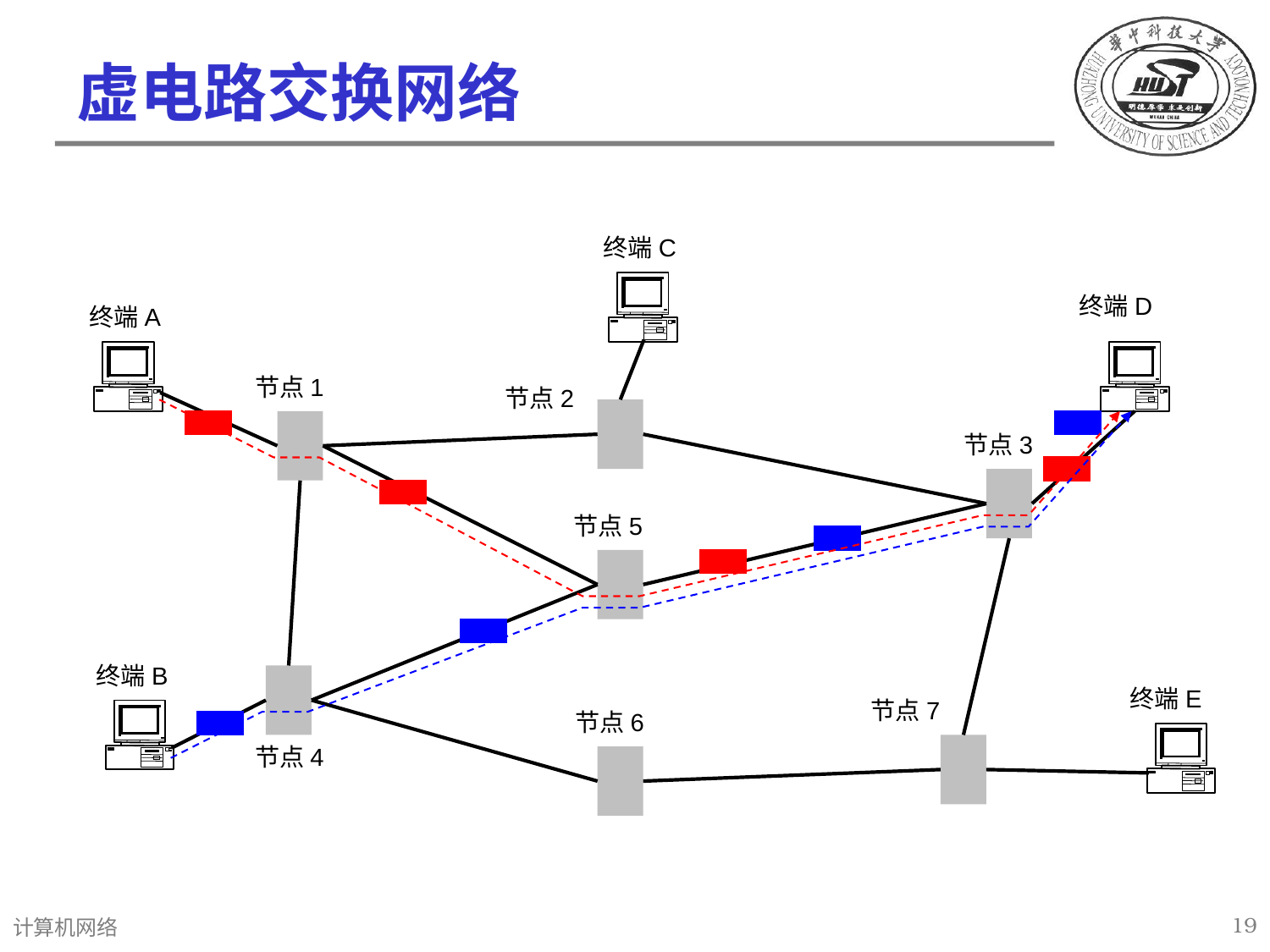

# 虚电路交换网络
终端C

终端D
终端A

节点1

节点2

节点3

节点5

终端B

终端E

节点7

节点6

节点4

19
计算机网络